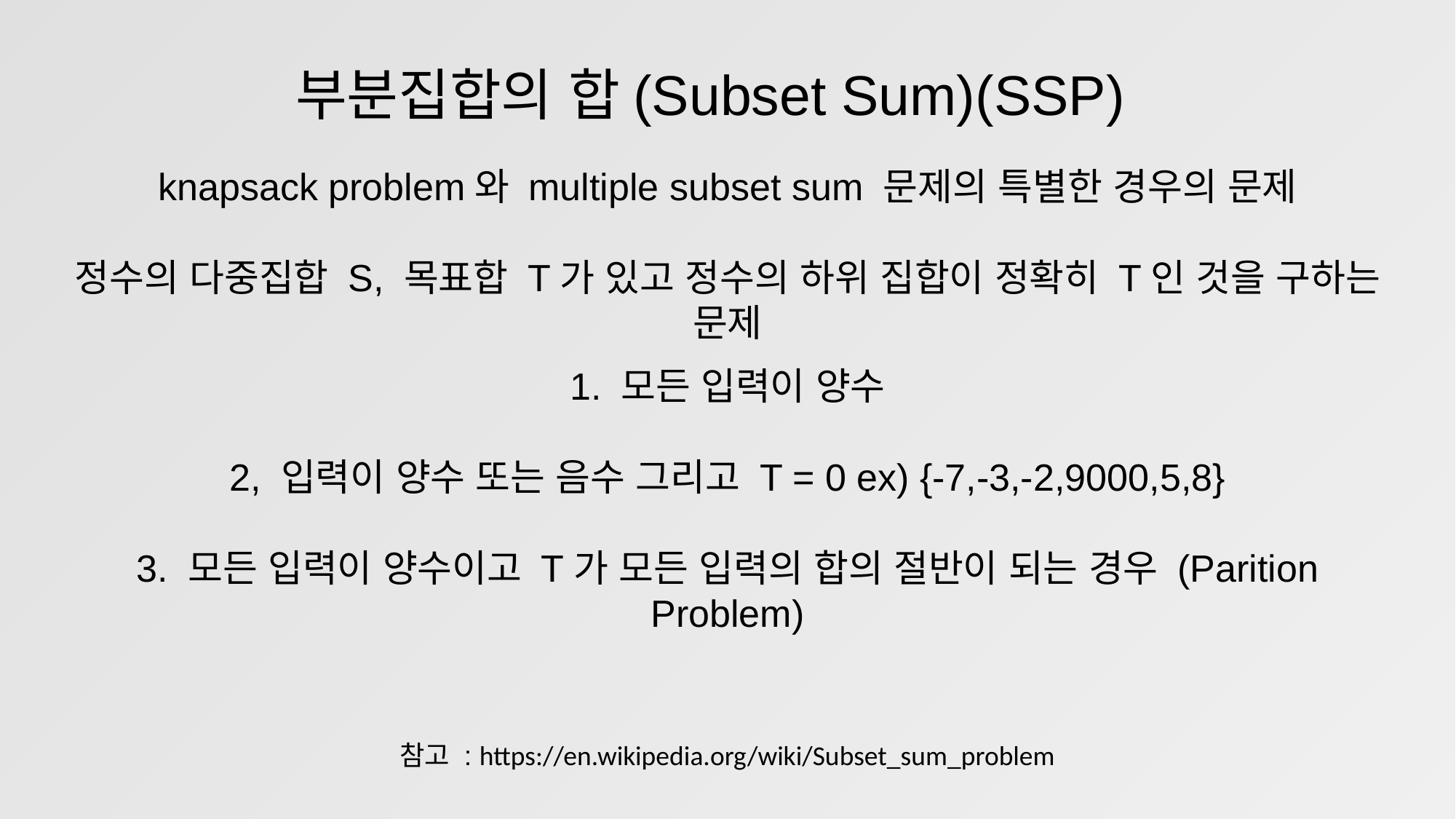

부분집합의 합(Subset Sum)(SSP)
knapsack problem와 multiple subset sum 문제의 특별한 경우의 문제

정수의 다중집합 S, 목표합 T가 있고 정수의 하위 집합이 정확히 T인 것을 구하는 문제

1. 모든 입력이 양수

2, 입력이 양수 또는 음수 그리고 T = 0 ex) {-7,-3,-2,9000,5,8}

3. 모든 입력이 양수이고 T가 모든 입력의 합의 절반이 되는 경우 (Parition Problem)

참고 : https://en.wikipedia.org/wiki/Subset_sum_problem